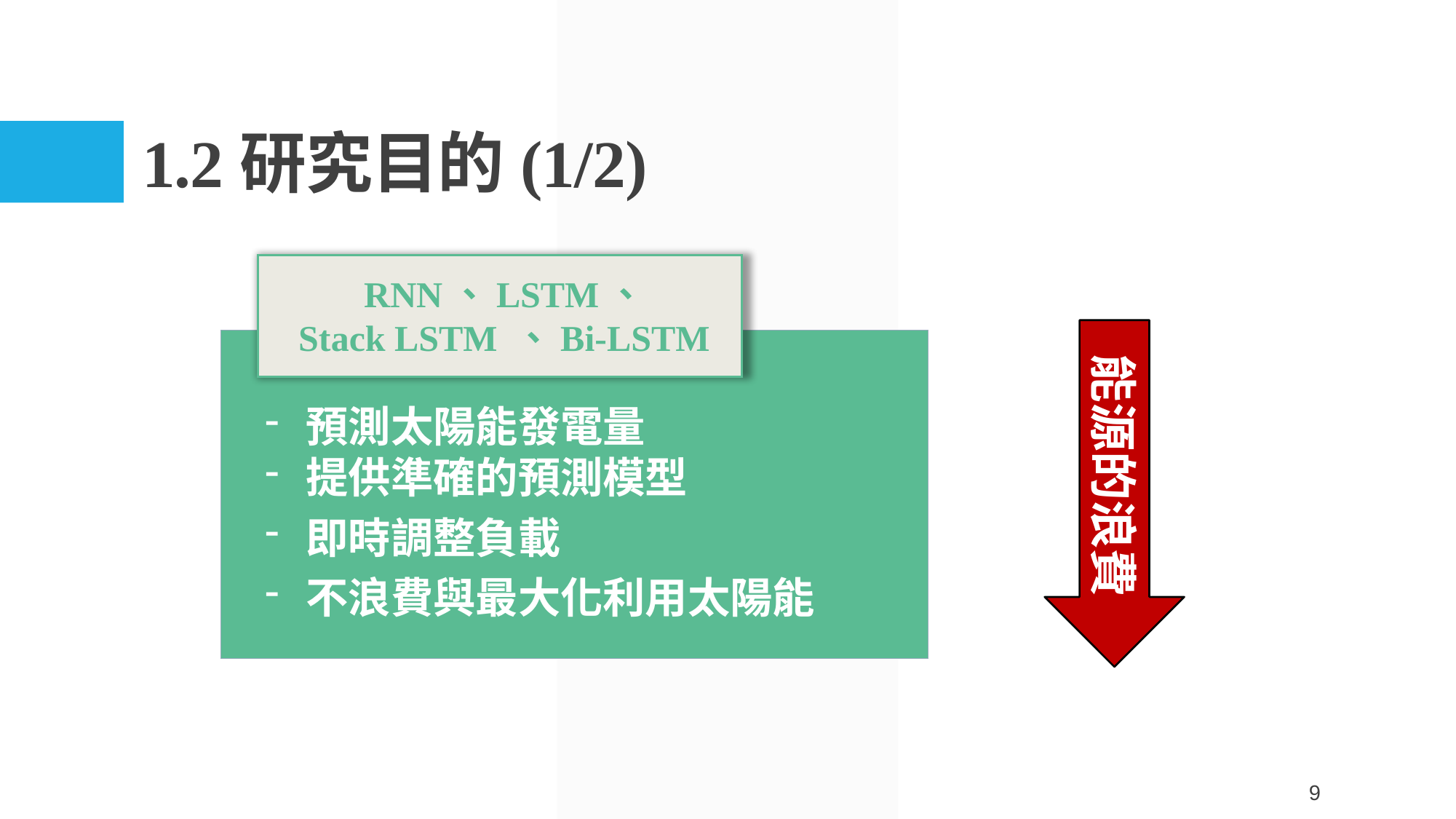

# 1.2研究目的(1/2)

RNN、LSTM、
Stack LSTM 、Bi-LSTM
能源的浪費

預測太陽能發電量
提供準確的預測模型
即時調整負載
不浪費與最大化利用太陽能
9